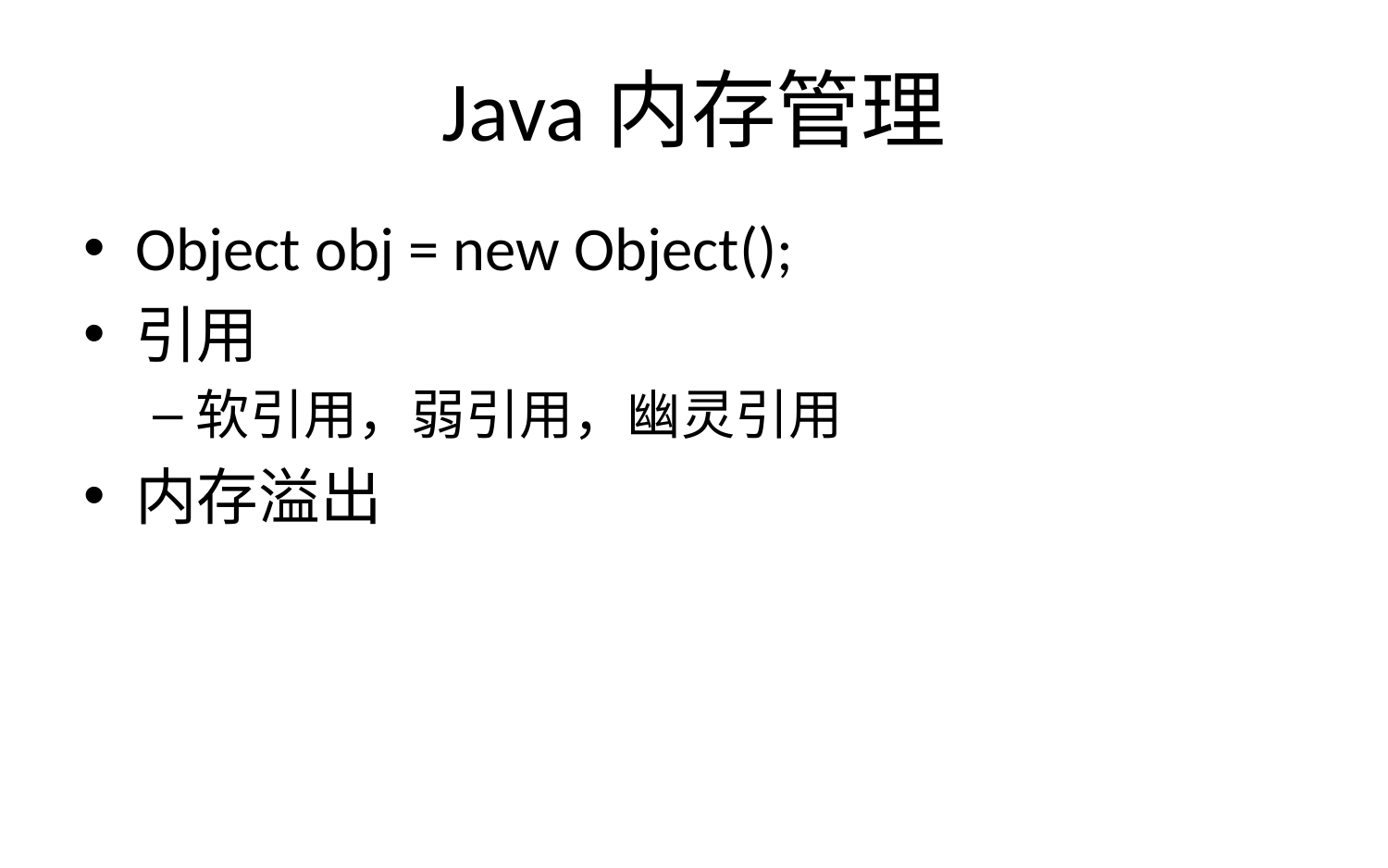

# Java内存管理
Object obj = new Object();
引用
软引用，弱引用，幽灵引用
内存溢出